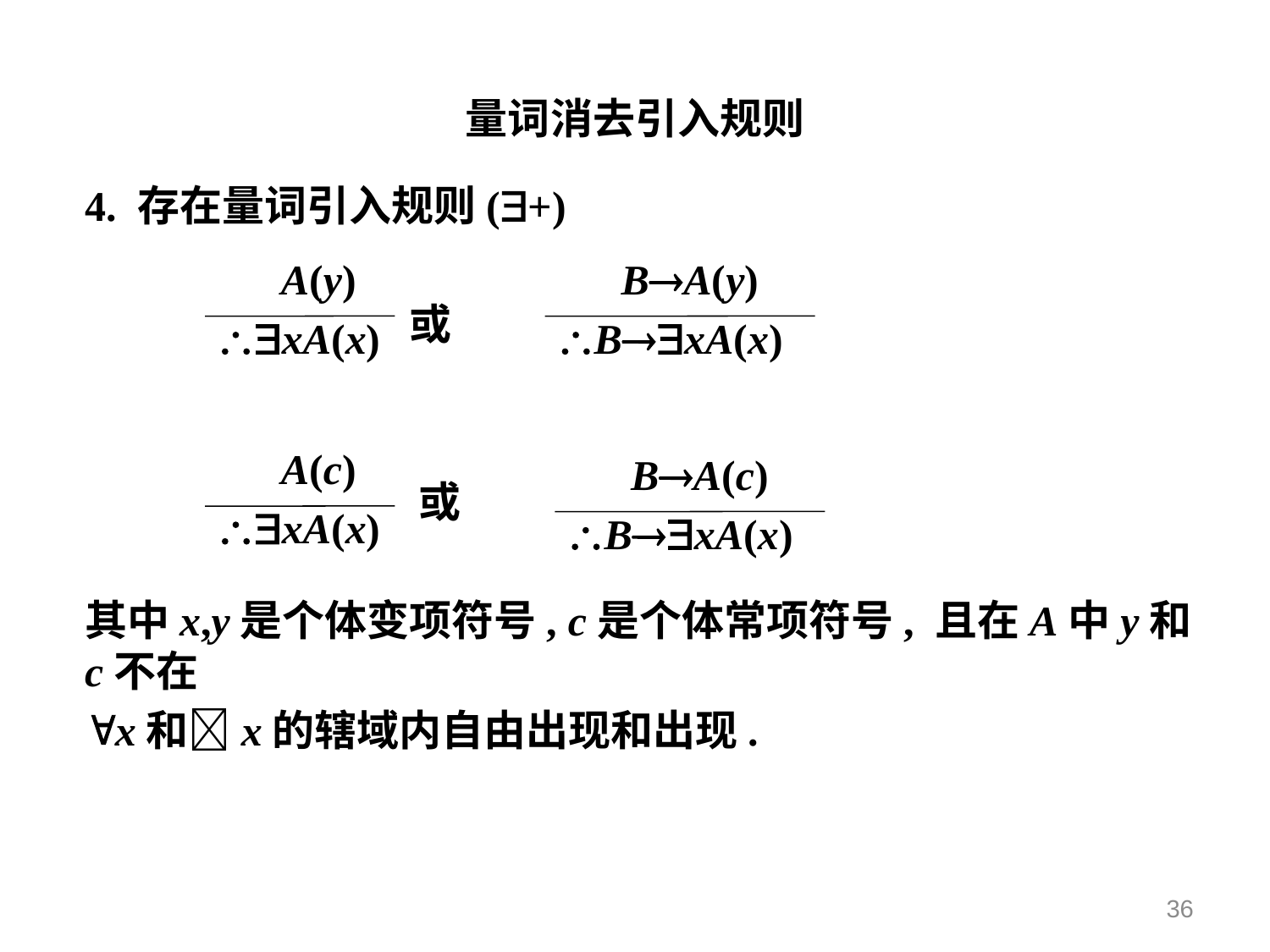

# 量词消去引入规则
4. 存在量词引入规则(∃+)

                                 或

                                  或

其中x,y是个体变项符号, c是个体常项符号, 且在A中y和c不在
∀x和∃x的辖域内自由出现和出现.
      A(y)
∴∃xA(x)

      B→A(y)
∴B→∃xA(x)

      A(c)
∴∃xA(x)

      B→A(c)
∴B→∃xA(x)

36